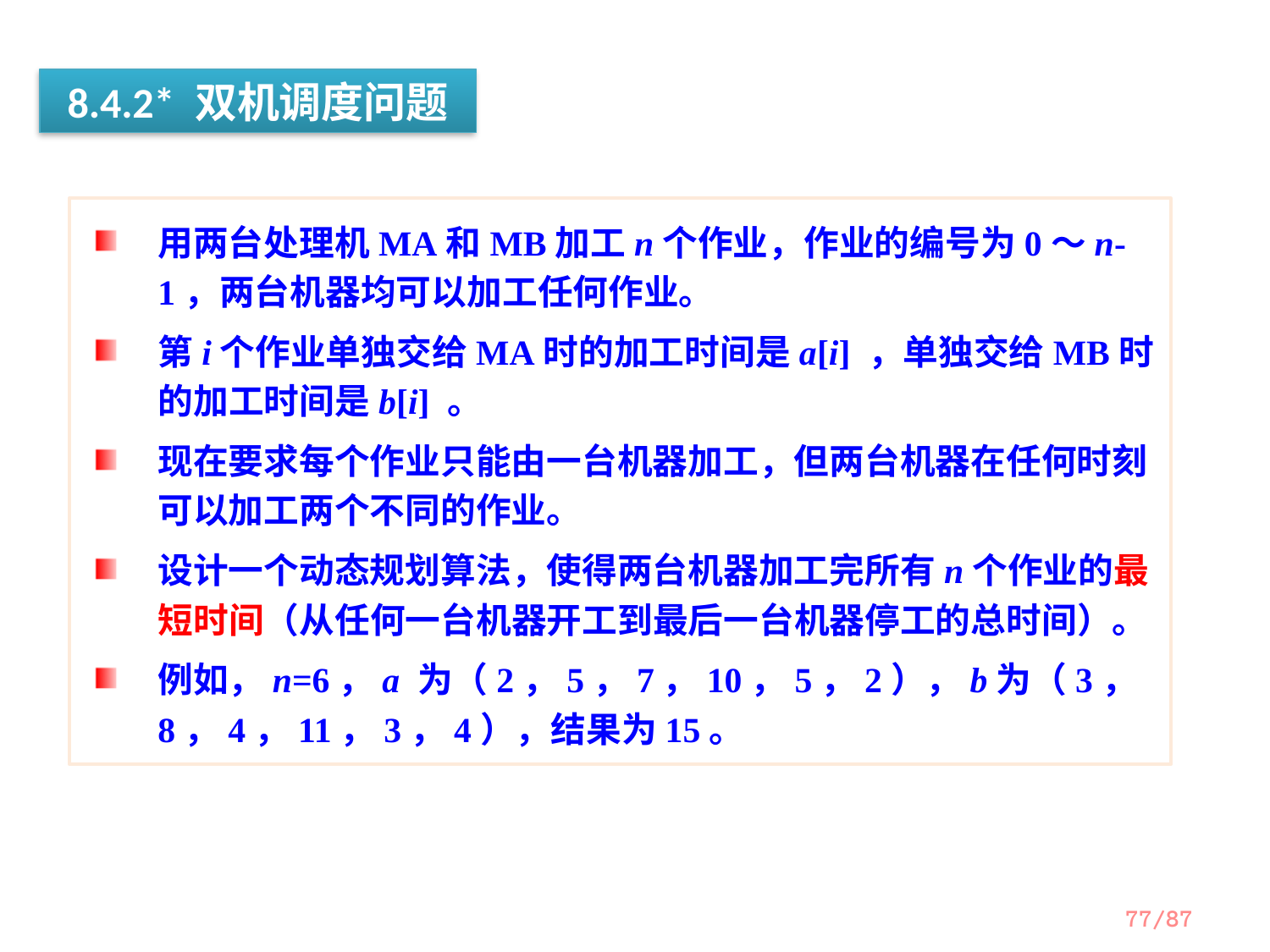

8.4.2* 双机调度问题
用两台处理机MA和MB加工n个作业，作业的编号为0～n-1，两台机器均可以加工任何作业。
第i个作业单独交给MA时的加工时间是a[i] ，单独交给MB时的加工时间是b[i] 。
现在要求每个作业只能由一台机器加工，但两台机器在任何时刻可以加工两个不同的作业。
设计一个动态规划算法，使得两台机器加工完所有n个作业的最短时间（从任何一台机器开工到最后一台机器停工的总时间）。
例如，n=6，a 为（2，5，7，10，5，2），b为（3，8，4，11，3，4），结果为15。
77/87